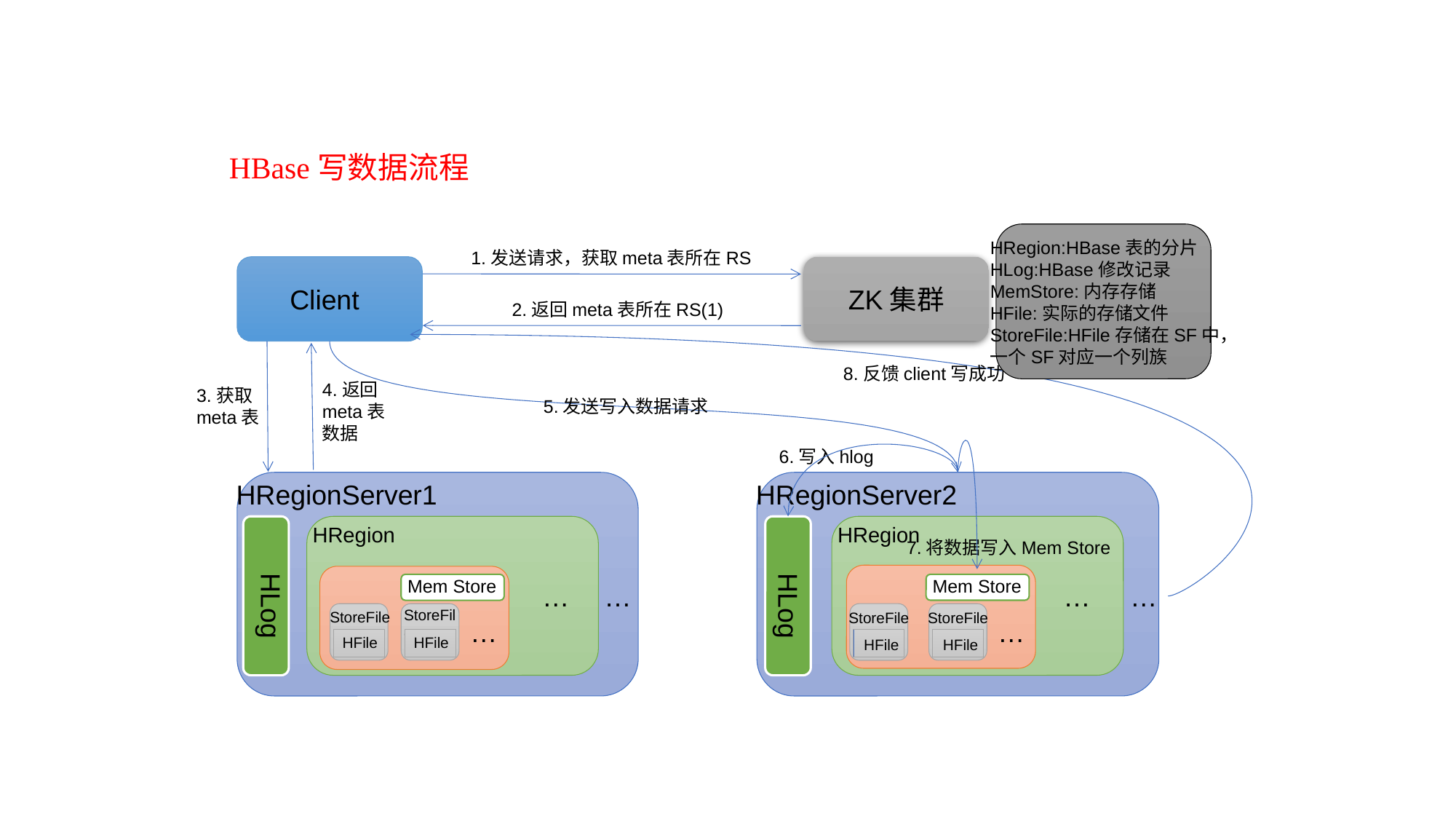

HBase写数据流程

HRegion:HBase表的分片
HLog:HBase修改记录
MemStore:内存存储
HFile:实际的存储文件
StoreFile:HFile存储在SF中，
一个SF对应一个列族

1.发送请求，获取meta表所在RS

Client
ZK集群
2.返回meta表所在RS(1)
8.反馈client写成功
4.返回
meta表
数据
3.获取
meta表
5.发送写入数据请求
6.写入hlog

HRegionServer1

HRegionServer2

HRegion

HRegion
7.将数据写入Mem Store
HLog
HLog

Mem Store
Mem Store

…
…

…
…
StoreFile
StoreFile
StoreFile
StoreFile

…
…
HFile
HFile

HFile
HFile